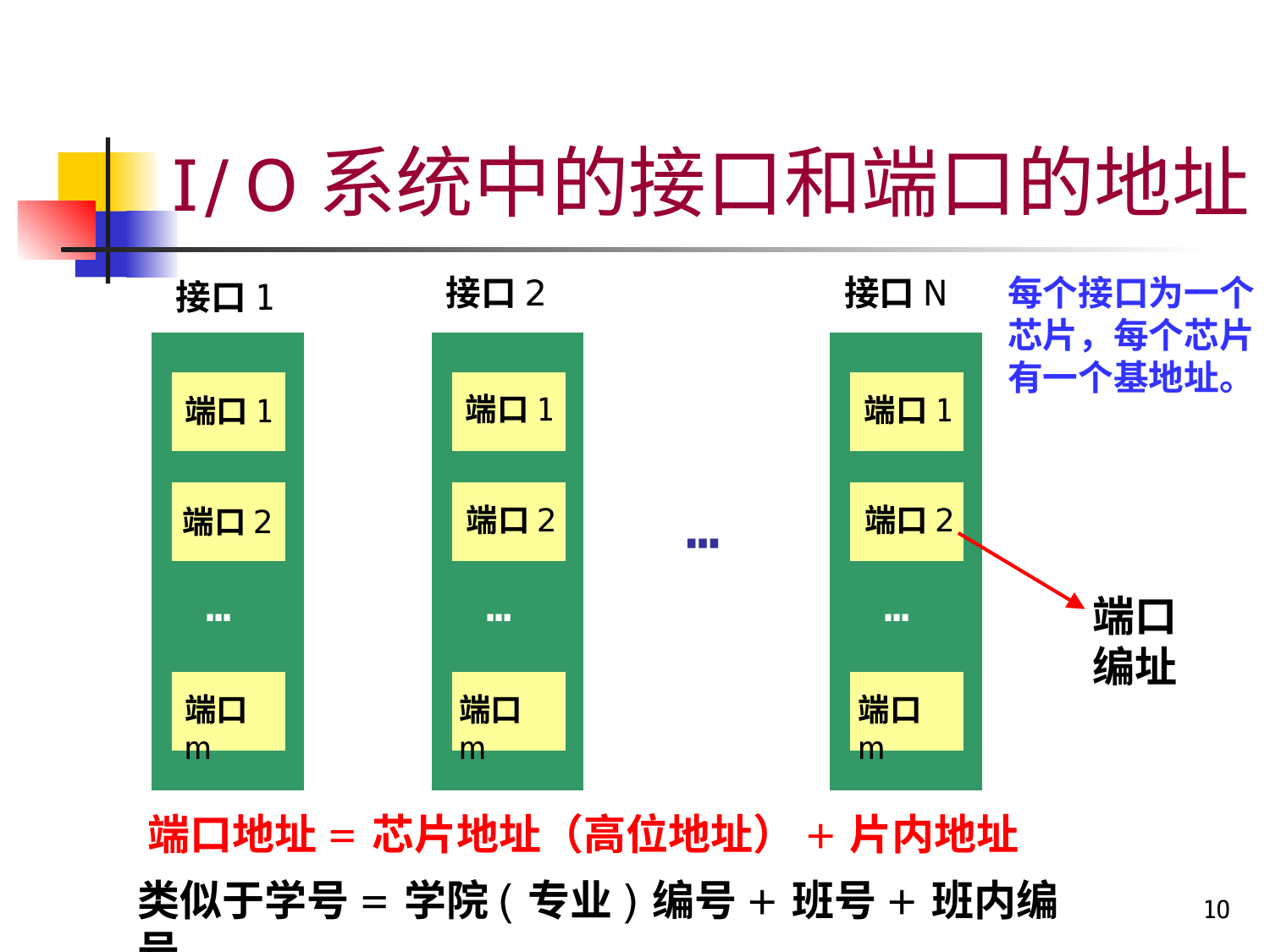

# I/O系统中的接口和端口的地址
接口2
接口N
每个接口为一个芯片，每个芯片有一个基地址。
接口1

端口1
端口1
端口1

端口2
端口2
端口2
┅

端口编址
┅
┅
┅

端口m
端口m
端口m
端口地址=芯片地址（高位地址）+片内地址
10
类似于学号=学院(专业)编号+班号+班内编号